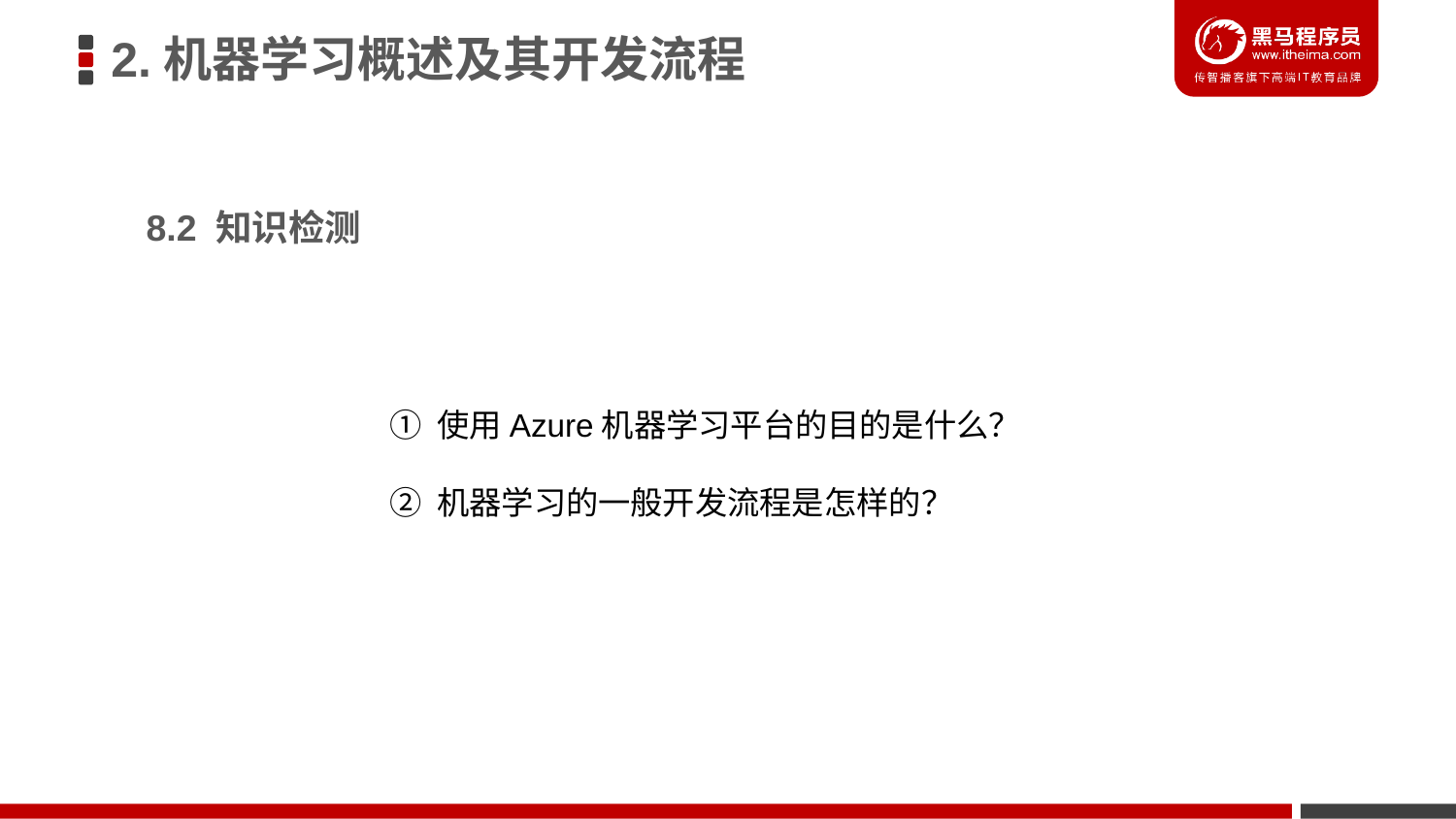

2.机器学习概述及其开发流程
8.2 知识检测
① 使用Azure机器学习平台的目的是什么？

② 机器学习的一般开发流程是怎样的？